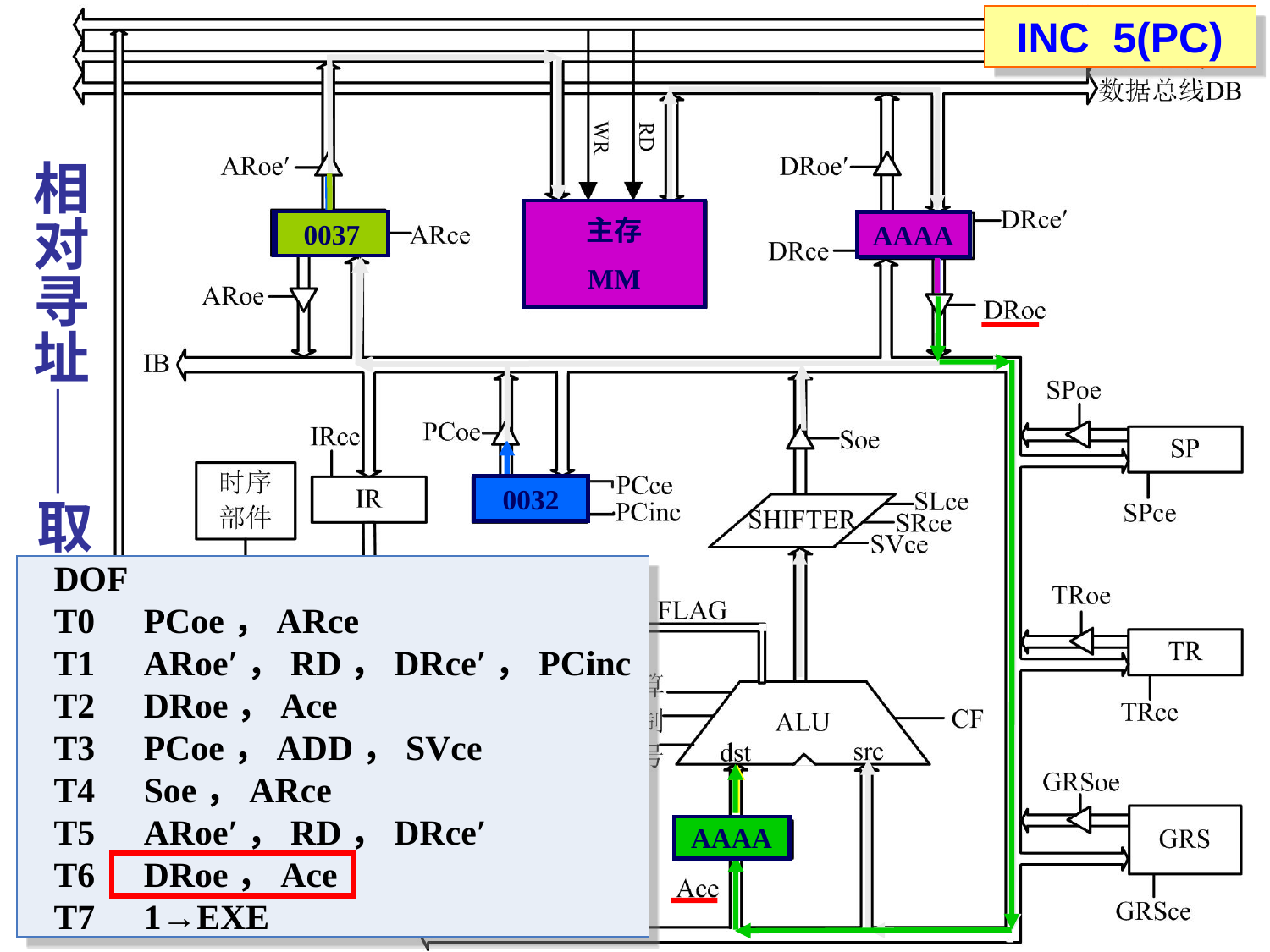

INC  5(PC)

# 相对寻址——取目的操作数

主存
MM
主存
MM
AR
0037
DR
AAAA

0032

DOF
T0	PCoe，ARce
T1	ARoe′，RD，DRce′，PCinc
T2	DRoe，Ace
T3	PCoe，ADD，SVce
T4	Soe，ARce
T5	ARoe′，RD，DRce′
T6	DRoe，Ace
T7	1→EXE

AAAA
A

80